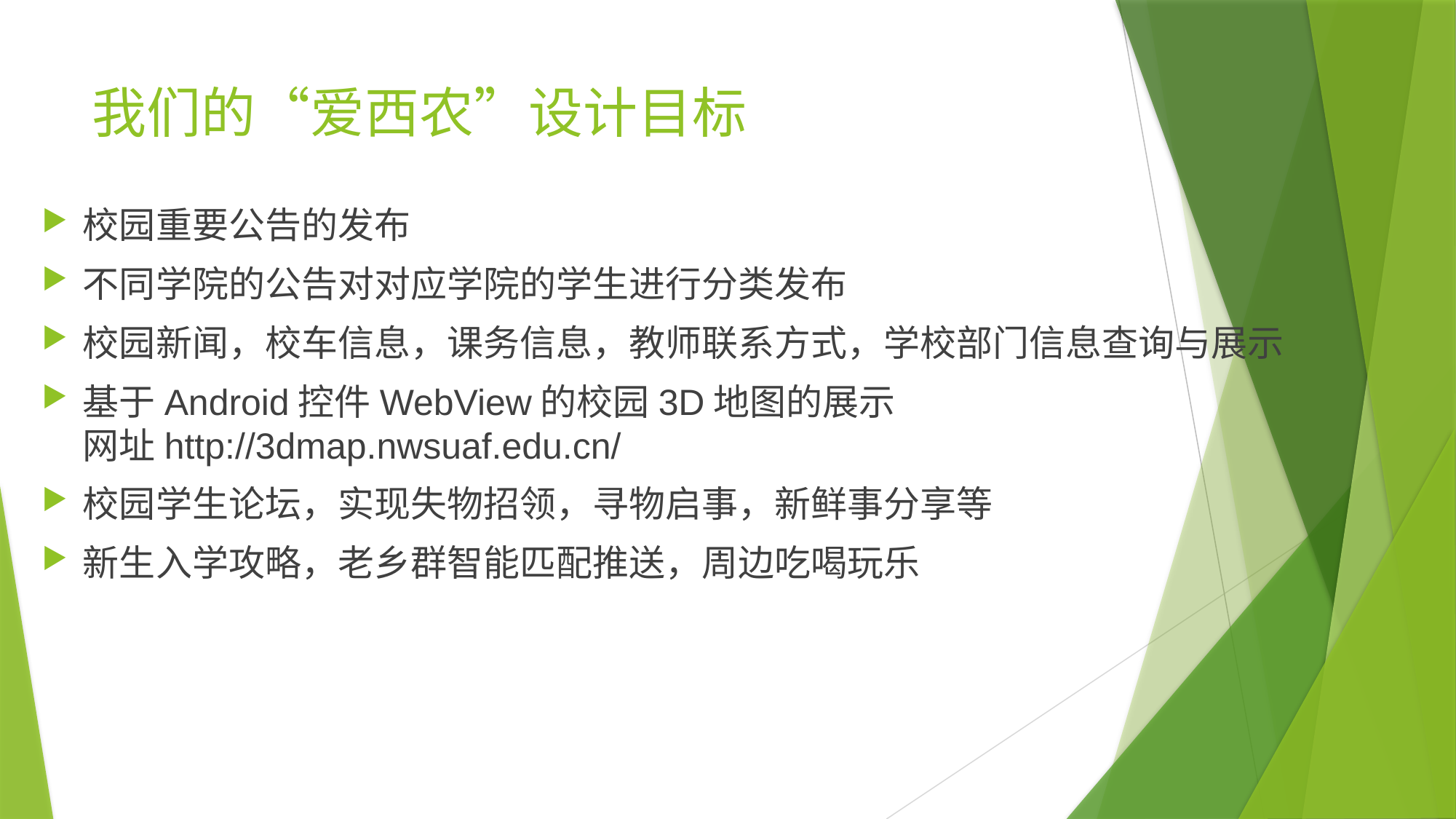

# 我们的“爱西农”设计目标
校园重要公告的发布
不同学院的公告对对应学院的学生进行分类发布
校园新闻，校车信息，课务信息，教师联系方式，学校部门信息查询与展示
基于Android控件WebView的校园3D地图的展示 网址http://3dmap.nwsuaf.edu.cn/
校园学生论坛，实现失物招领，寻物启事，新鲜事分享等
新生入学攻略，老乡群智能匹配推送，周边吃喝玩乐